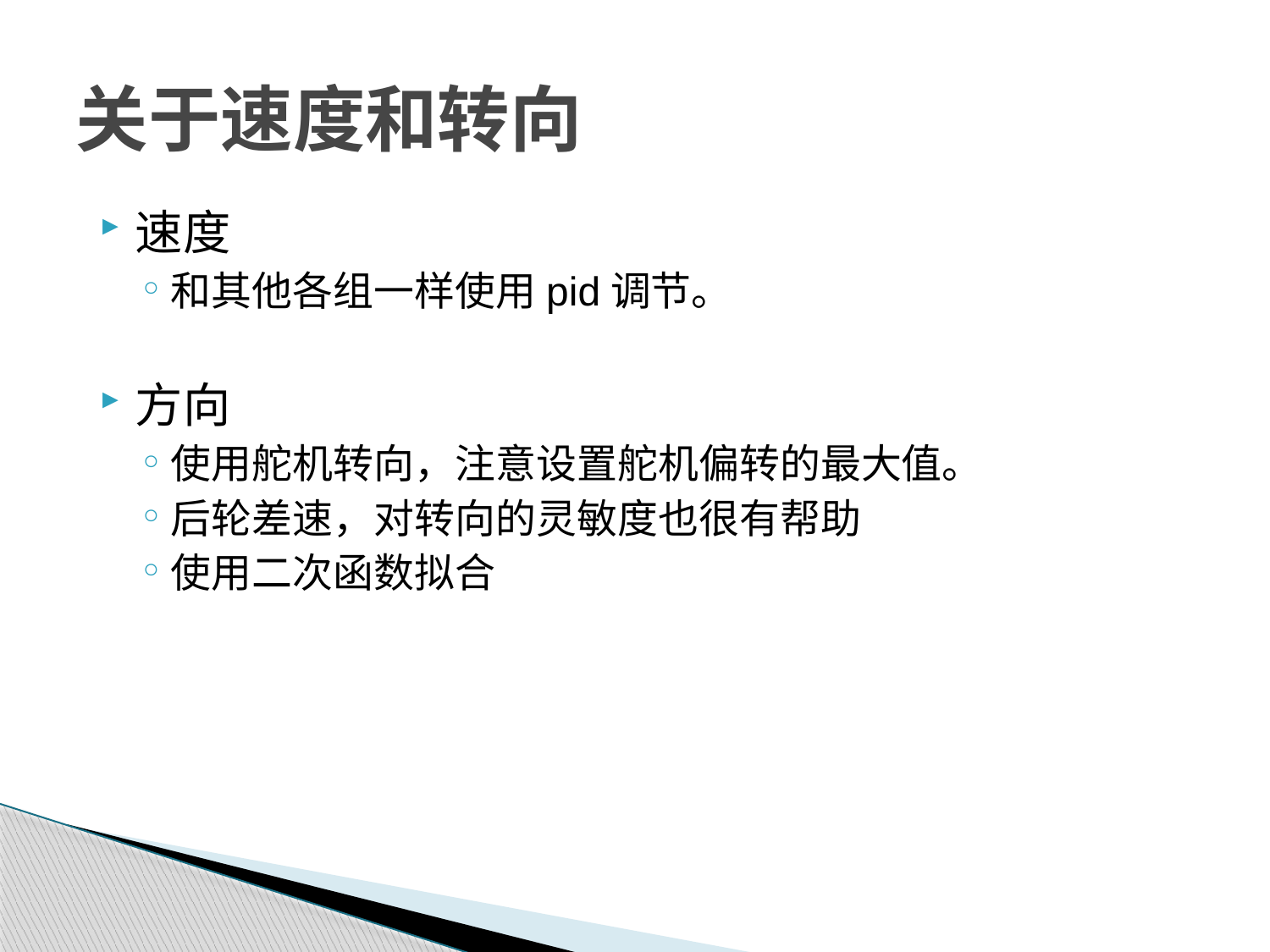

# 关于速度和转向
速度
和其他各组一样使用pid调节。

方向
使用舵机转向，注意设置舵机偏转的最大值。
后轮差速，对转向的灵敏度也很有帮助
使用二次函数拟合